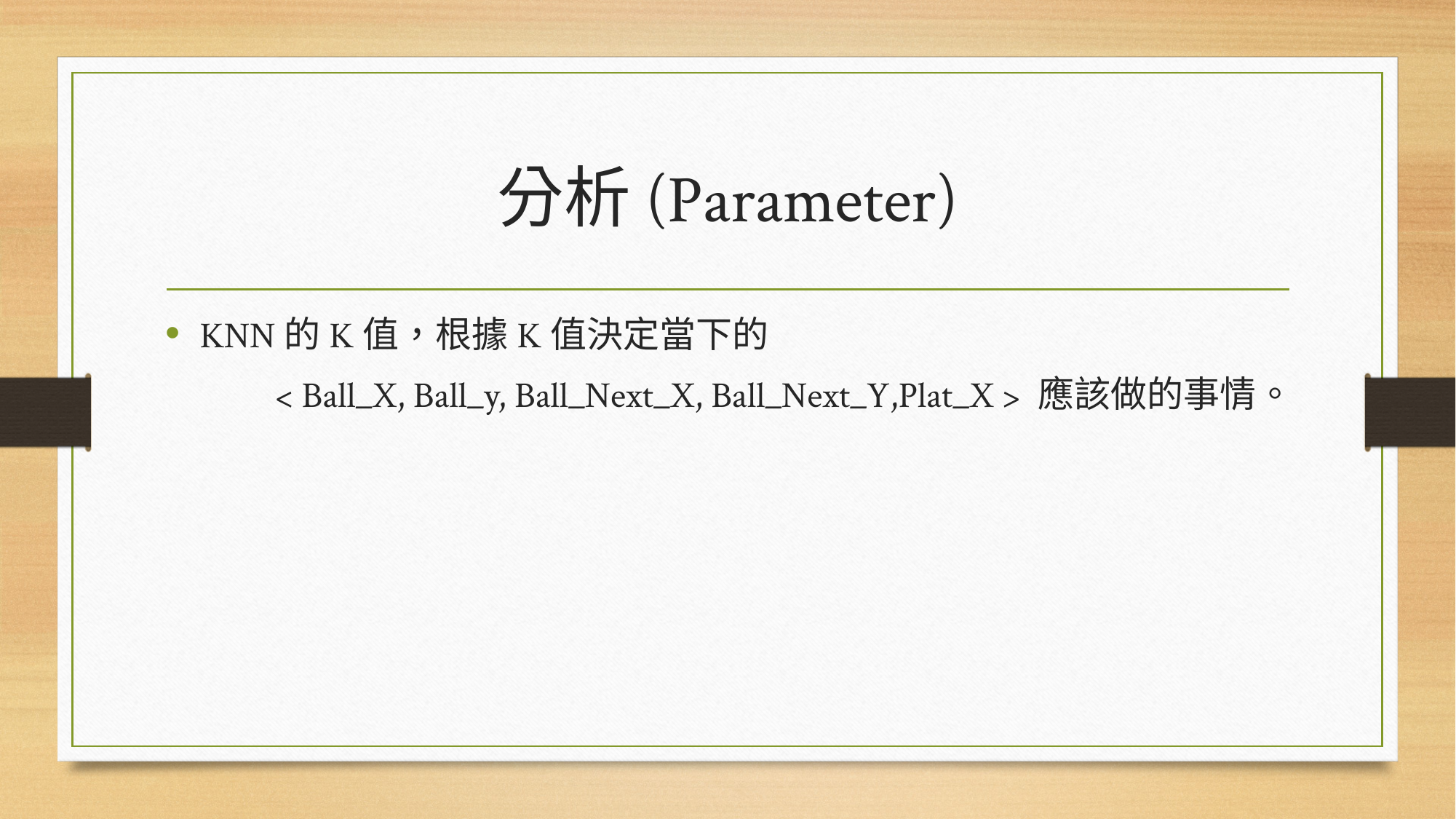

# 分析(Parameter)
KNN的K值，根據K值決定當下的
	< Ball_X, Ball_y, Ball_Next_X, Ball_Next_Y,Plat_X > 應該做的事情。